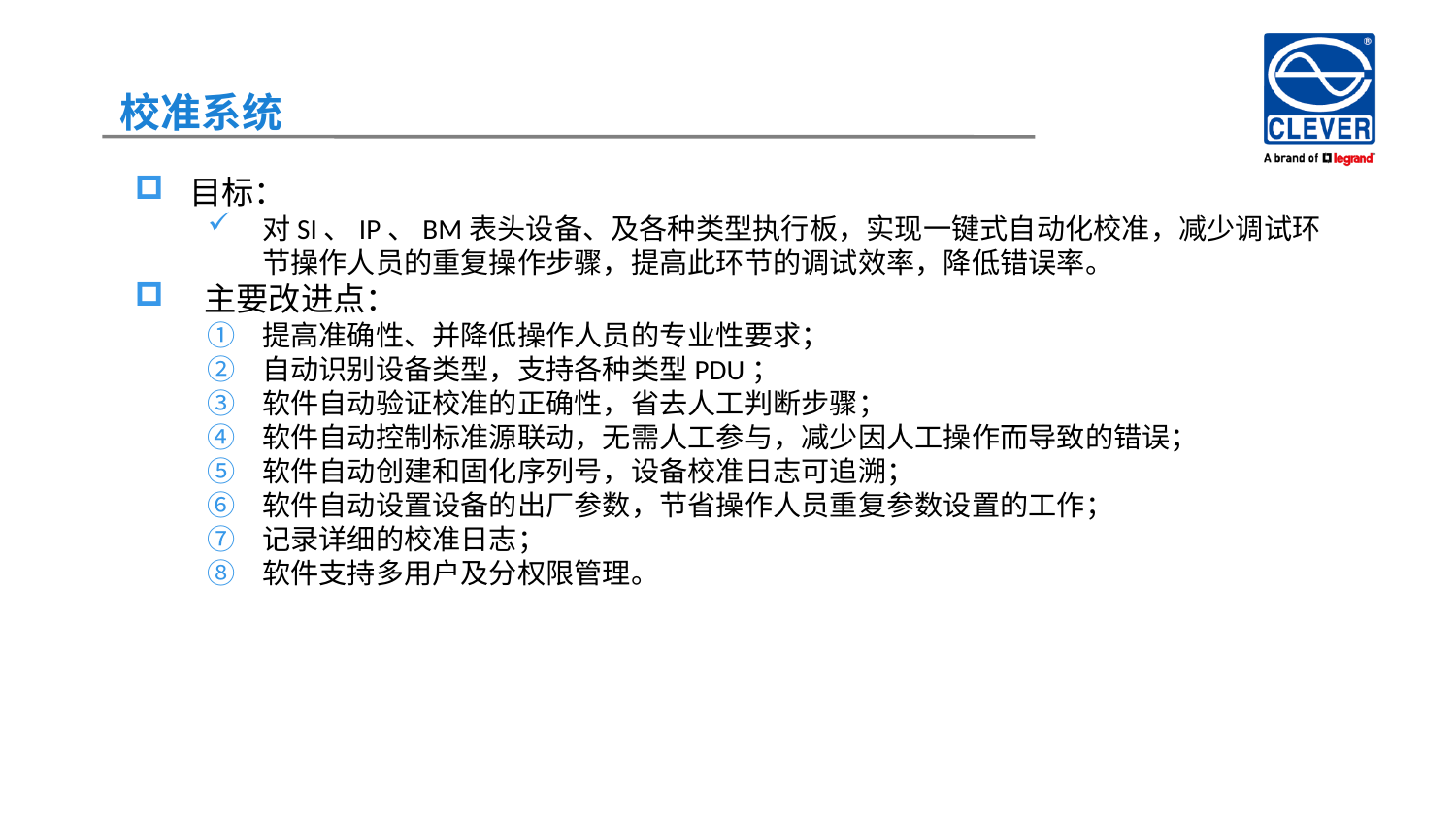

校准系统
目标：
对SI、IP、BM表头设备、及各种类型执行板，实现一键式自动化校准，减少调试环节操作人员的重复操作步骤，提高此环节的调试效率，降低错误率。
 主要改进点：
提高准确性、并降低操作人员的专业性要求；
自动识别设备类型，支持各种类型PDU；
软件自动验证校准的正确性，省去人工判断步骤；
软件自动控制标准源联动，无需人工参与，减少因人工操作而导致的错误；
软件自动创建和固化序列号，设备校准日志可追溯；
软件自动设置设备的出厂参数，节省操作人员重复参数设置的工作；
记录详细的校准日志；
软件支持多用户及分权限管理。